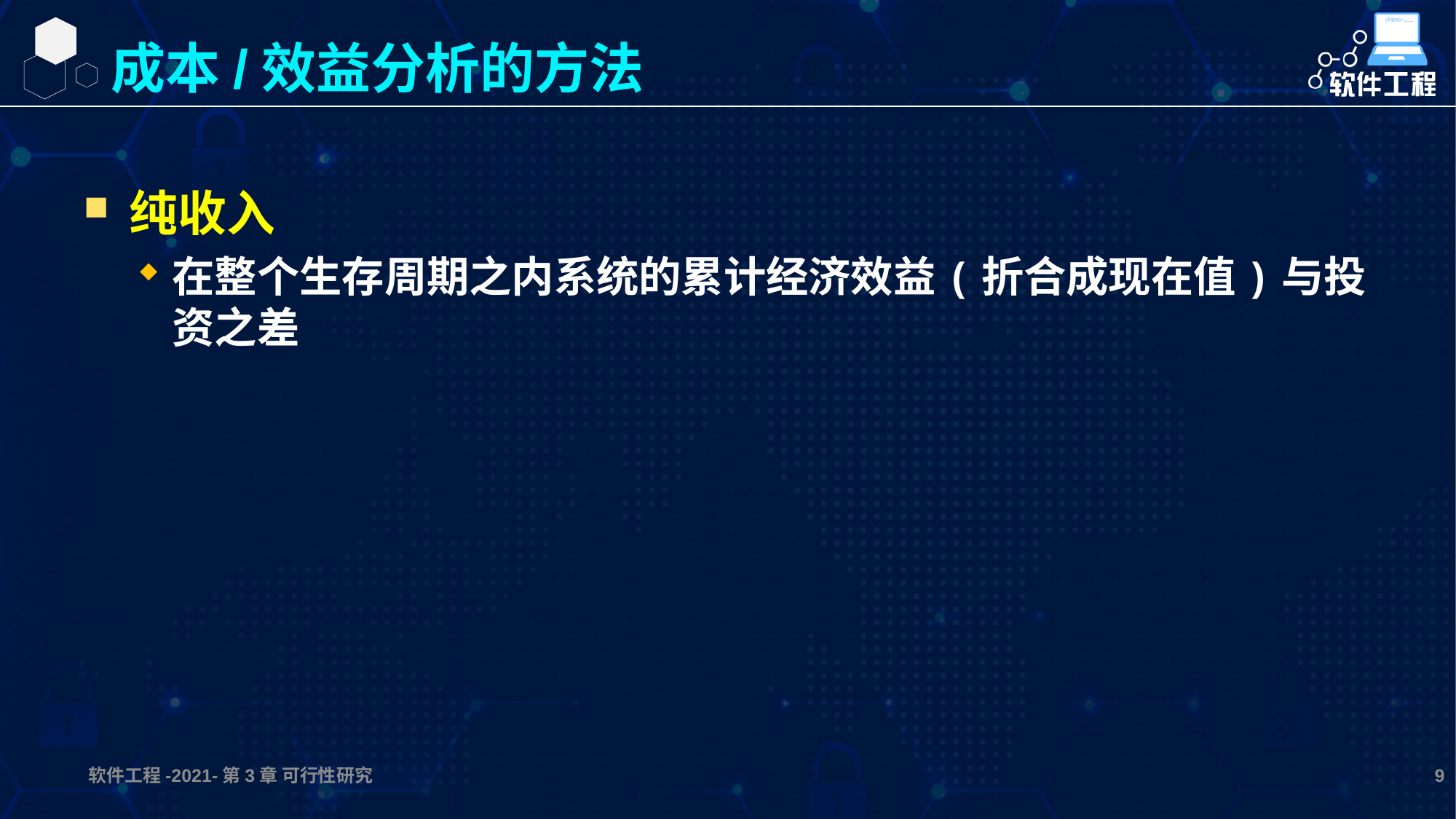

成本/效益分析的方法
纯收入
在整个生存周期之内系统的累计经济效益(折合成现在值)与投资之差
软件工程-2021-第3章 可行性研究
9